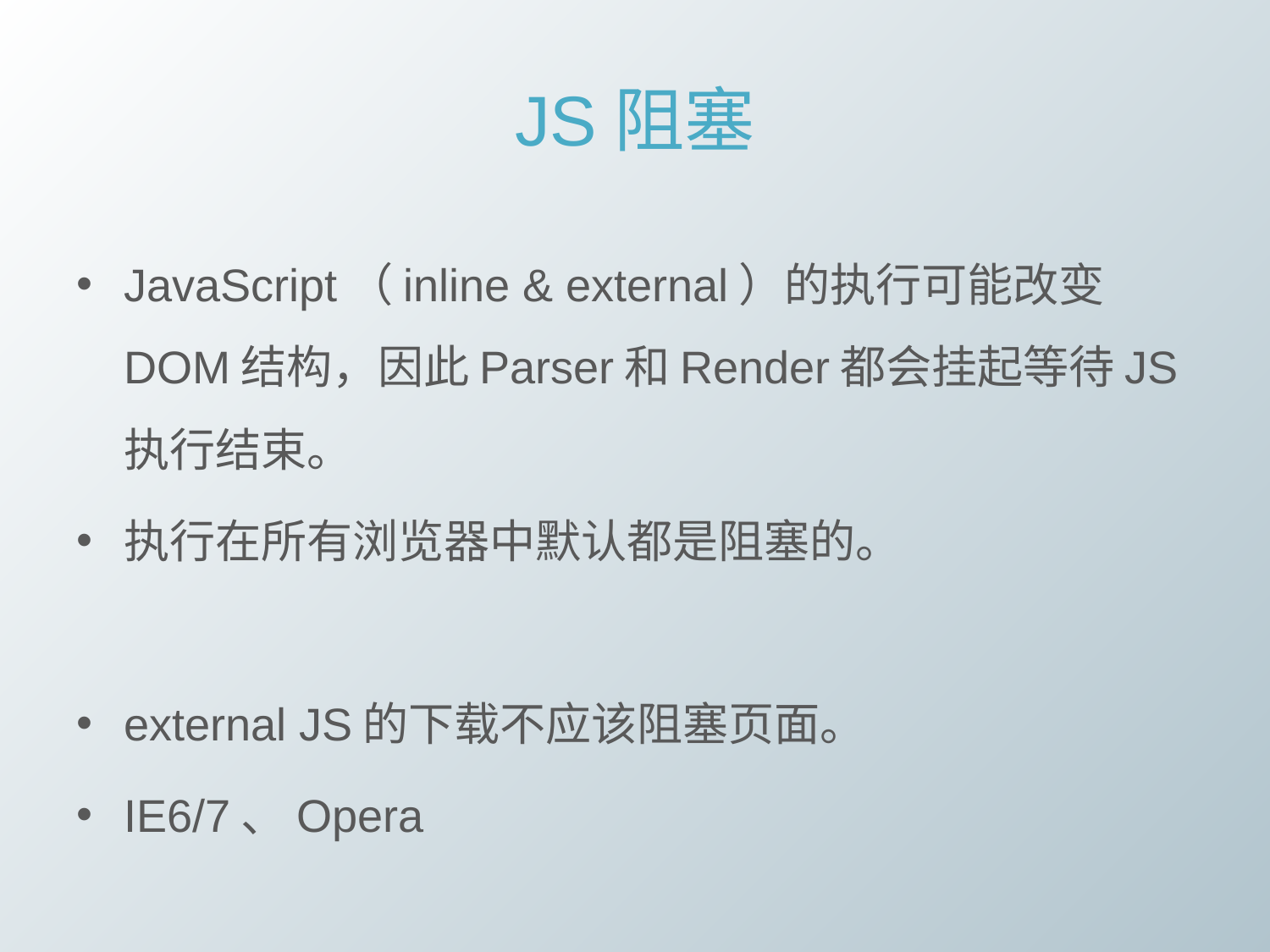

# JS阻塞
JavaScript（inline & external）的执行可能改变DOM结构，因此Parser和Render都会挂起等待JS执行结束。
执行在所有浏览器中默认都是阻塞的。

external JS的下载不应该阻塞页面。
IE6/7、Opera